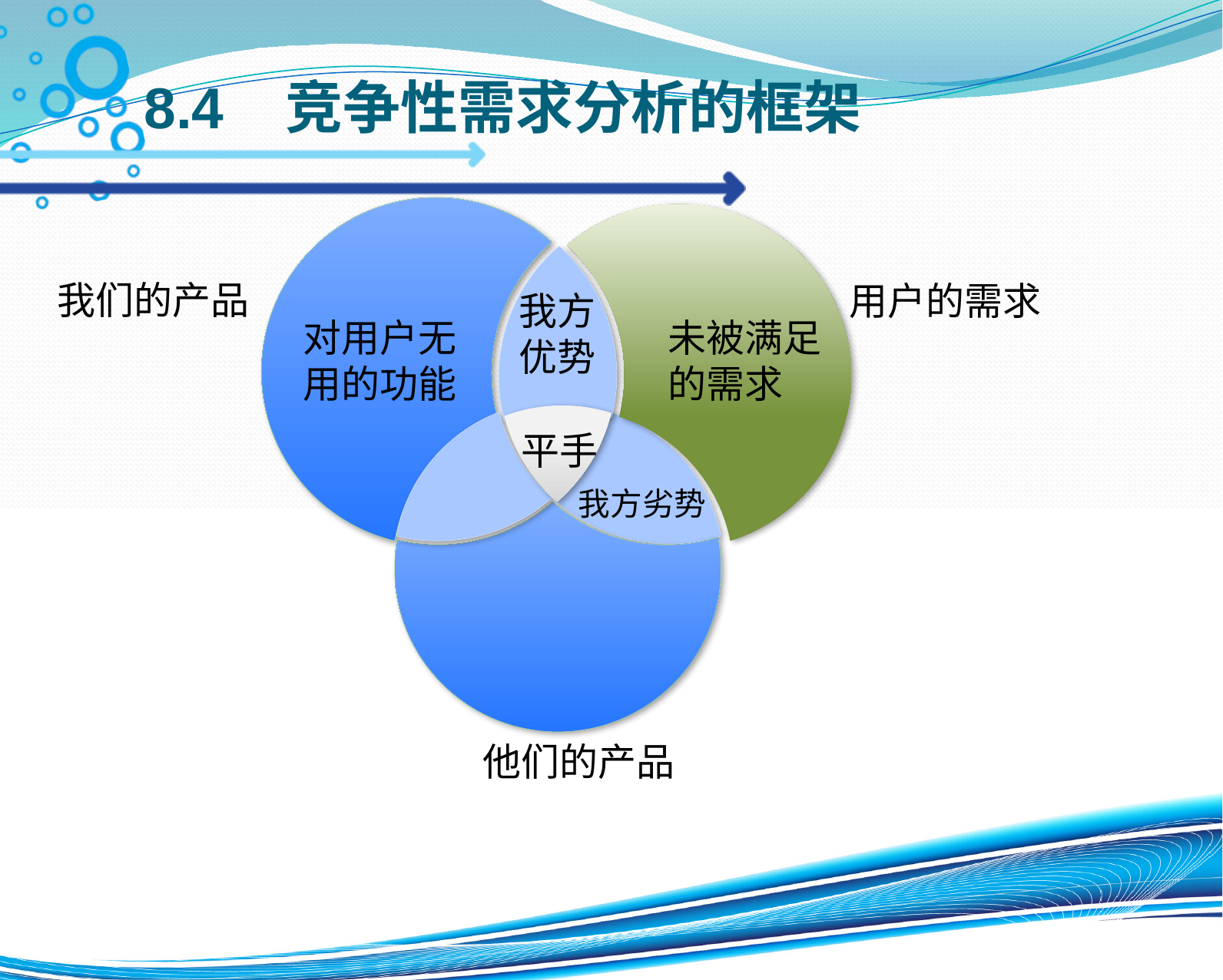

# 8.4   竞争性需求分析的框架

单击此处添加段落文本单击此处添加段落
我们的产品
用户的需求
单击此处添加段落文本单击此处添加段落
我方优势
对用户无
用的功能
未被满足
的需求

平手
我方劣势

他们的产品